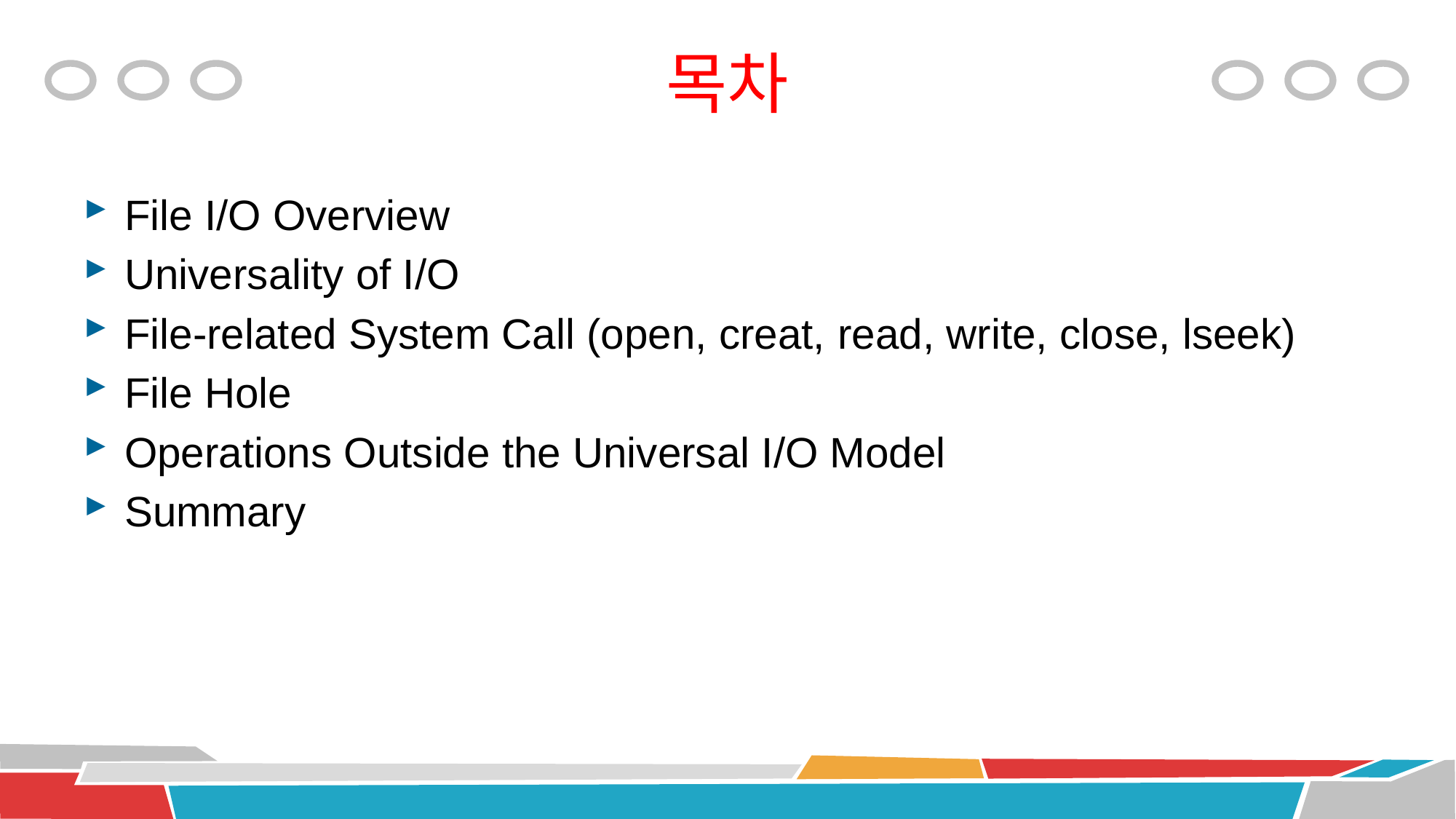

# 목차
File I/O Overview
Universality of I/O
File-related System Call (open, creat, read, write, close, lseek)
File Hole
Operations Outside the Universal I/O Model
Summary